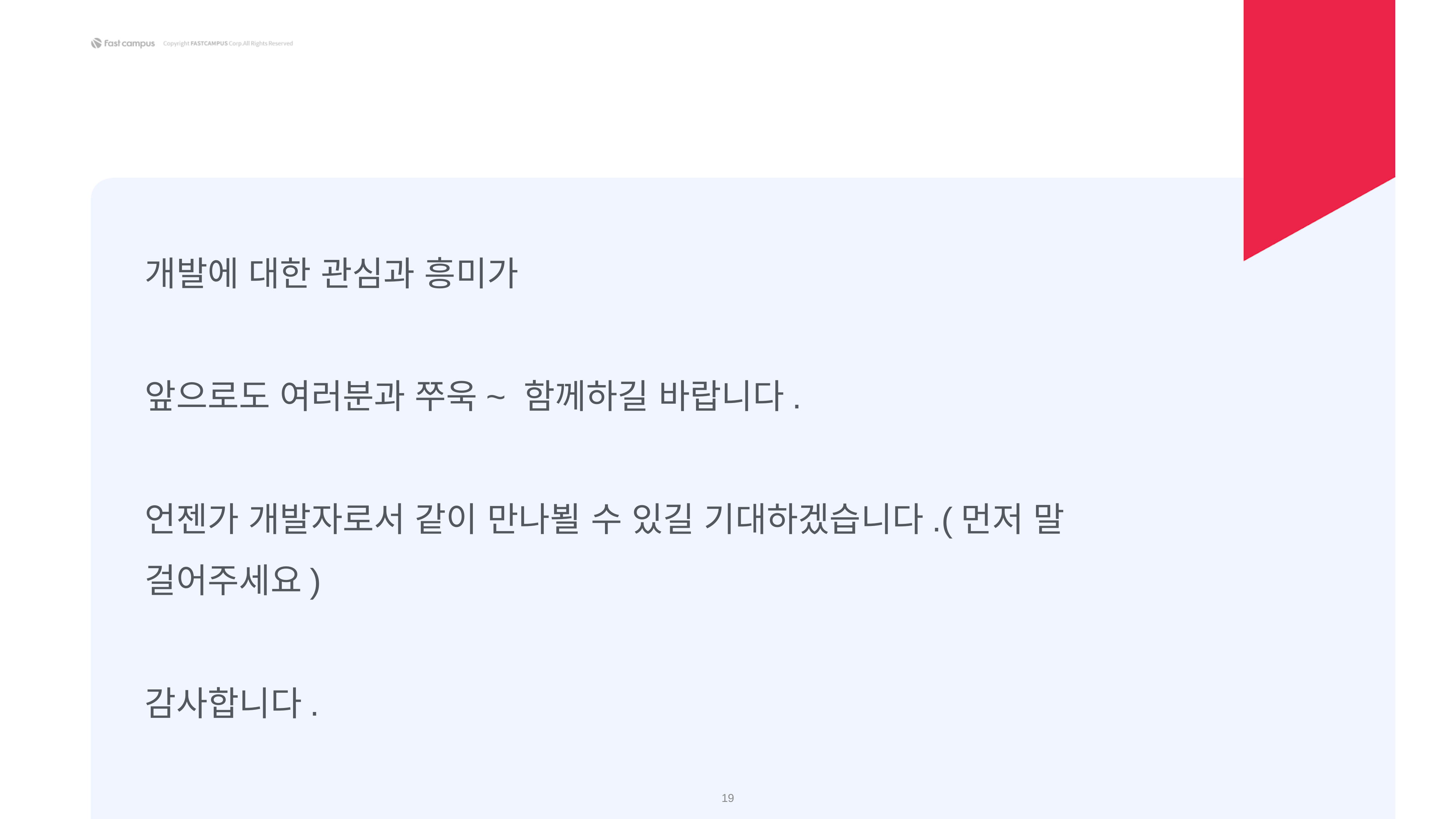

개발에 대한 관심과 흥미가

앞으로도 여러분과 쭈욱~ 함께하길 바랍니다.

언젠가 개발자로서 같이 만나뵐 수 있길 기대하겠습니다.(먼저 말 걸어주세요)

감사합니다.
19